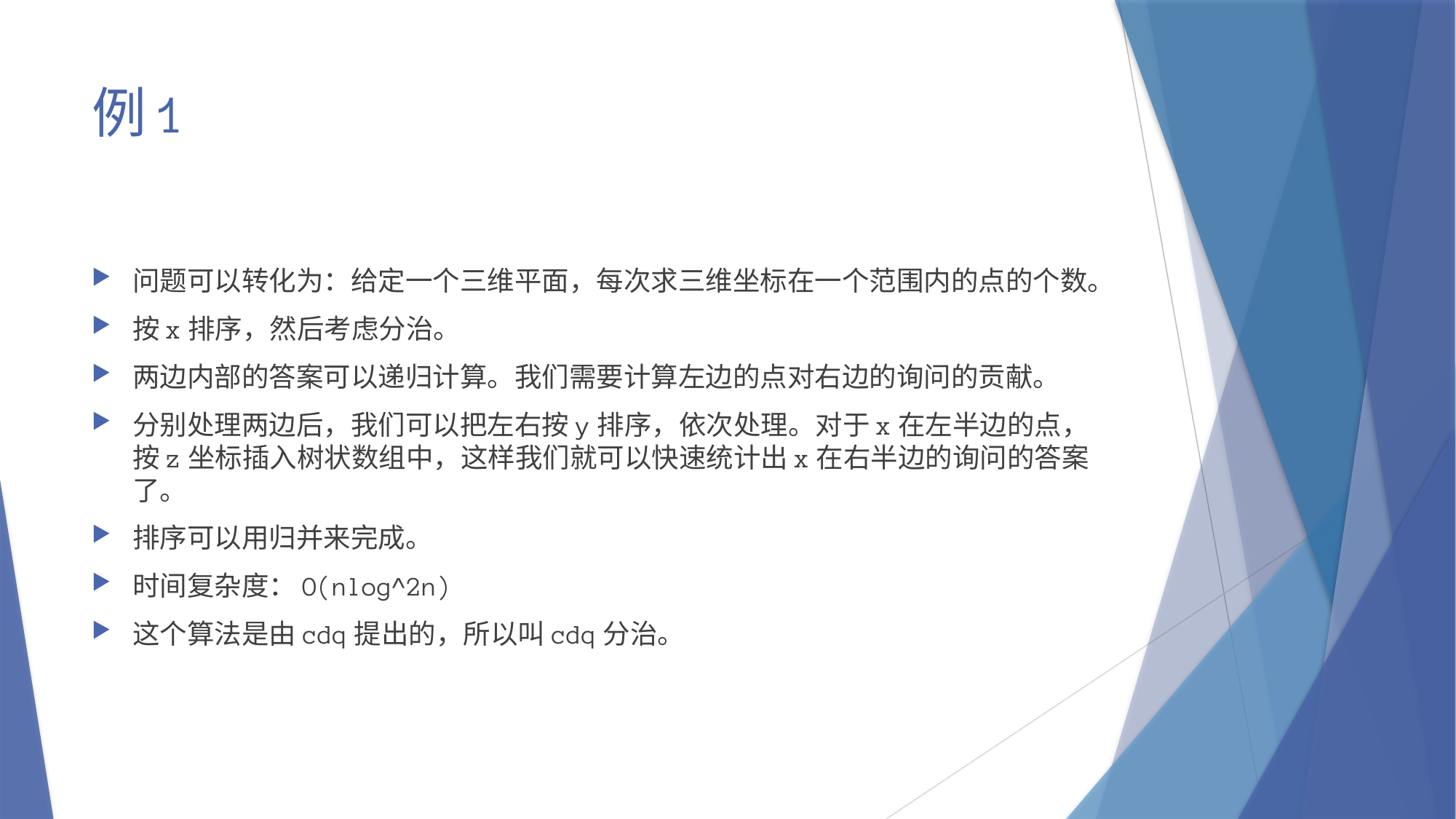

# 例1
问题可以转化为：给定一个三维平面，每次求三维坐标在一个范围内的点的个数。
按x排序，然后考虑分治。
两边内部的答案可以递归计算。我们需要计算左边的点对右边的询问的贡献。
分别处理两边后，我们可以把左右按y排序，依次处理。对于x在左半边的点，按z坐标插入树状数组中，这样我们就可以快速统计出x在右半边的询问的答案了。
排序可以用归并来完成。
时间复杂度：O(nlog^2n)
这个算法是由cdq提出的，所以叫cdq分治。